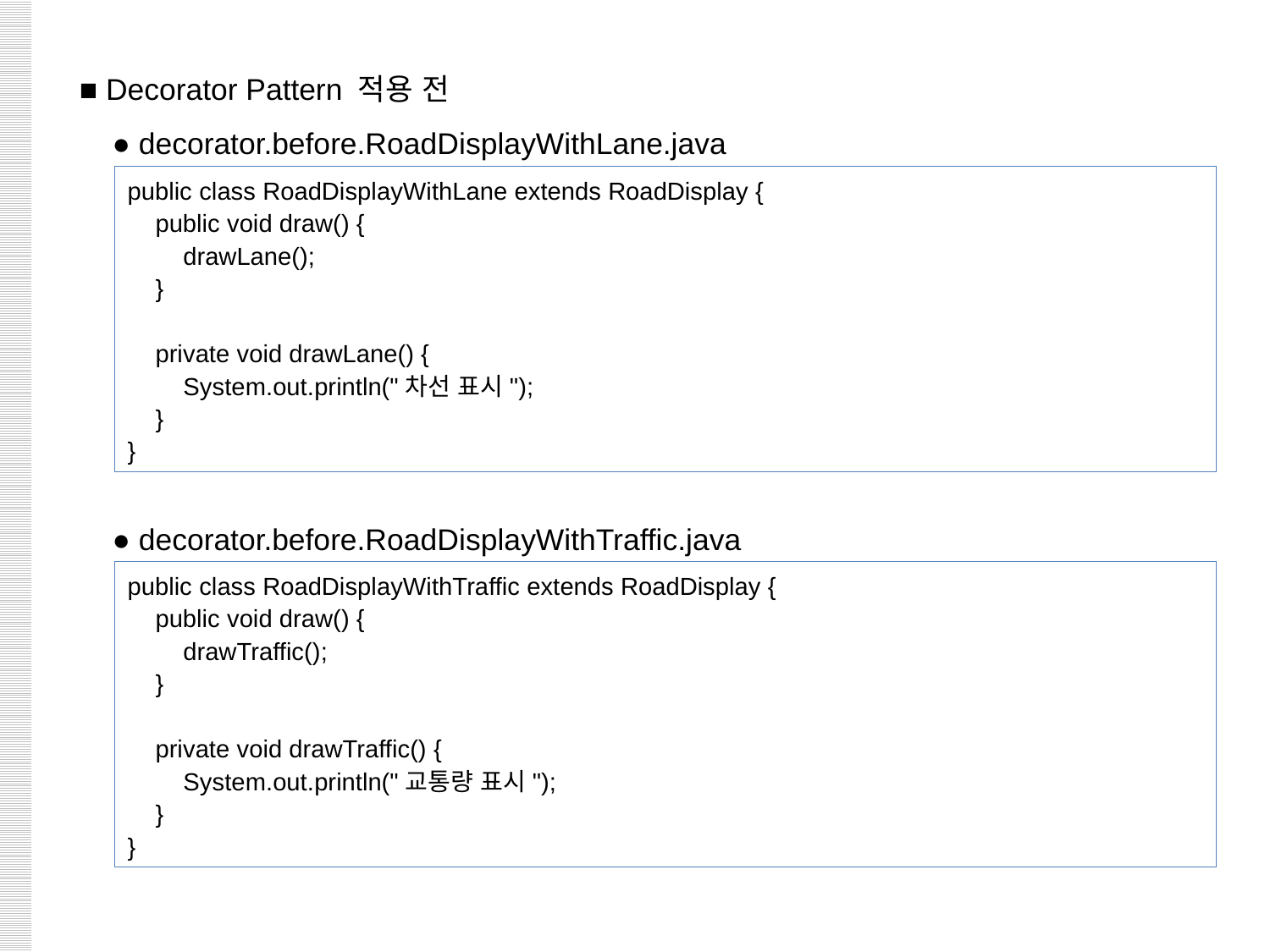

■ Decorator Pattern 적용 전
    ● decorator.before.RoadDisplayWithLane.java

    ● decorator.before.RoadDisplayWithTraffic.java
public class RoadDisplayWithLane extends RoadDisplay {
    public void draw() {
        drawLane();
    }

    private void drawLane() {
        System.out.println("차선 표시");
    }
}
public class RoadDisplayWithTraffic extends RoadDisplay {
    public void draw() {
        drawTraffic();
    }

    private void drawTraffic() {
        System.out.println("교통량 표시");
    }
}